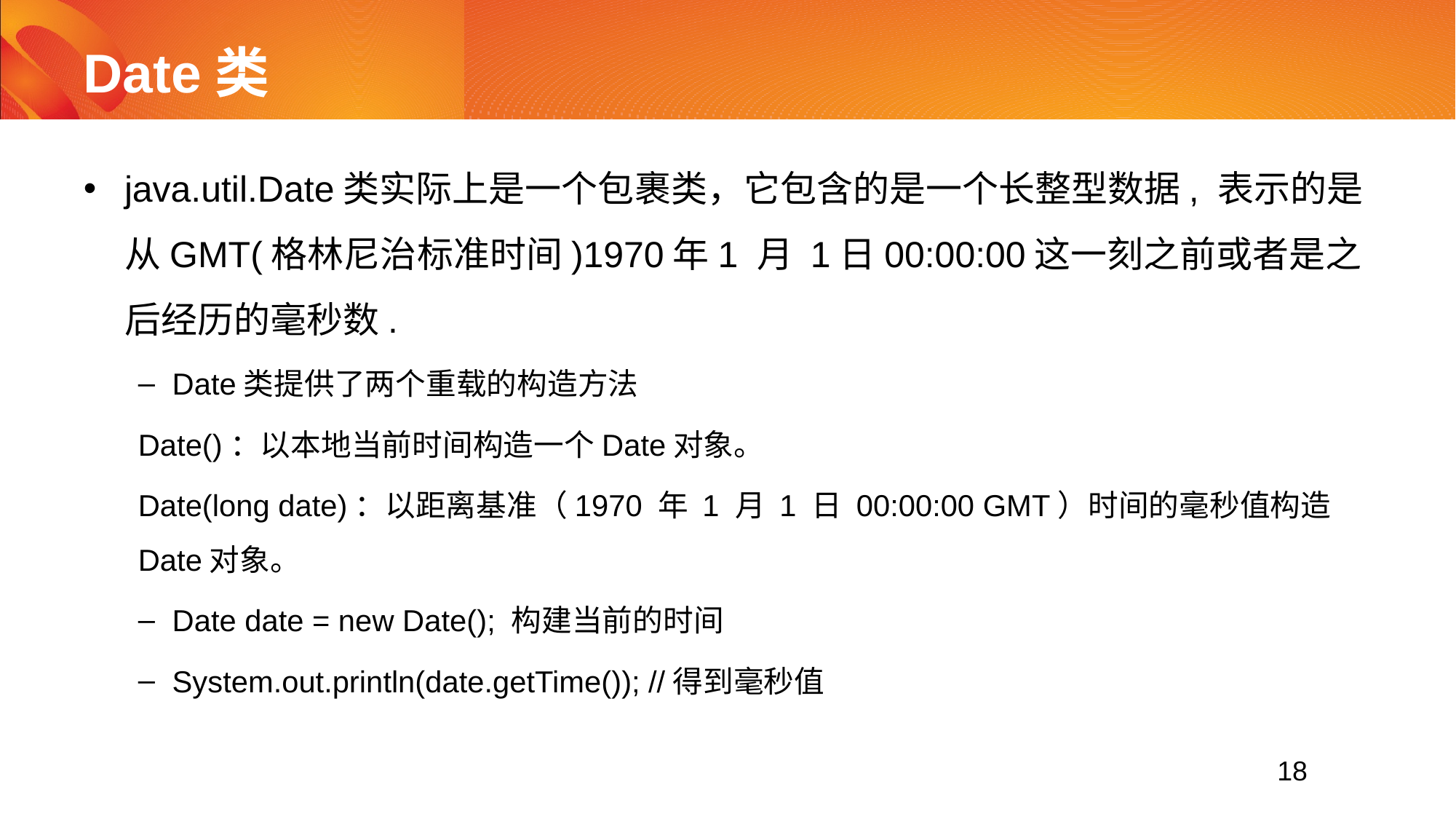

# Date类
java.util.Date类实际上是一个包裹类，它包含的是一个长整型数据, 表示的是从GMT(格林尼治标准时间)1970年1 月 1日00:00:00这一刻之前或者是之后经历的毫秒数.
Date类提供了两个重载的构造方法
Date()：以本地当前时间构造一个Date对象。
Date(long date)：以距离基准（1970 年 1 月 1 日 00:00:00 GMT）时间的毫秒值构造Date对象。
Date date = new Date(); 构建当前的时间
System.out.println(date.getTime()); //得到毫秒值